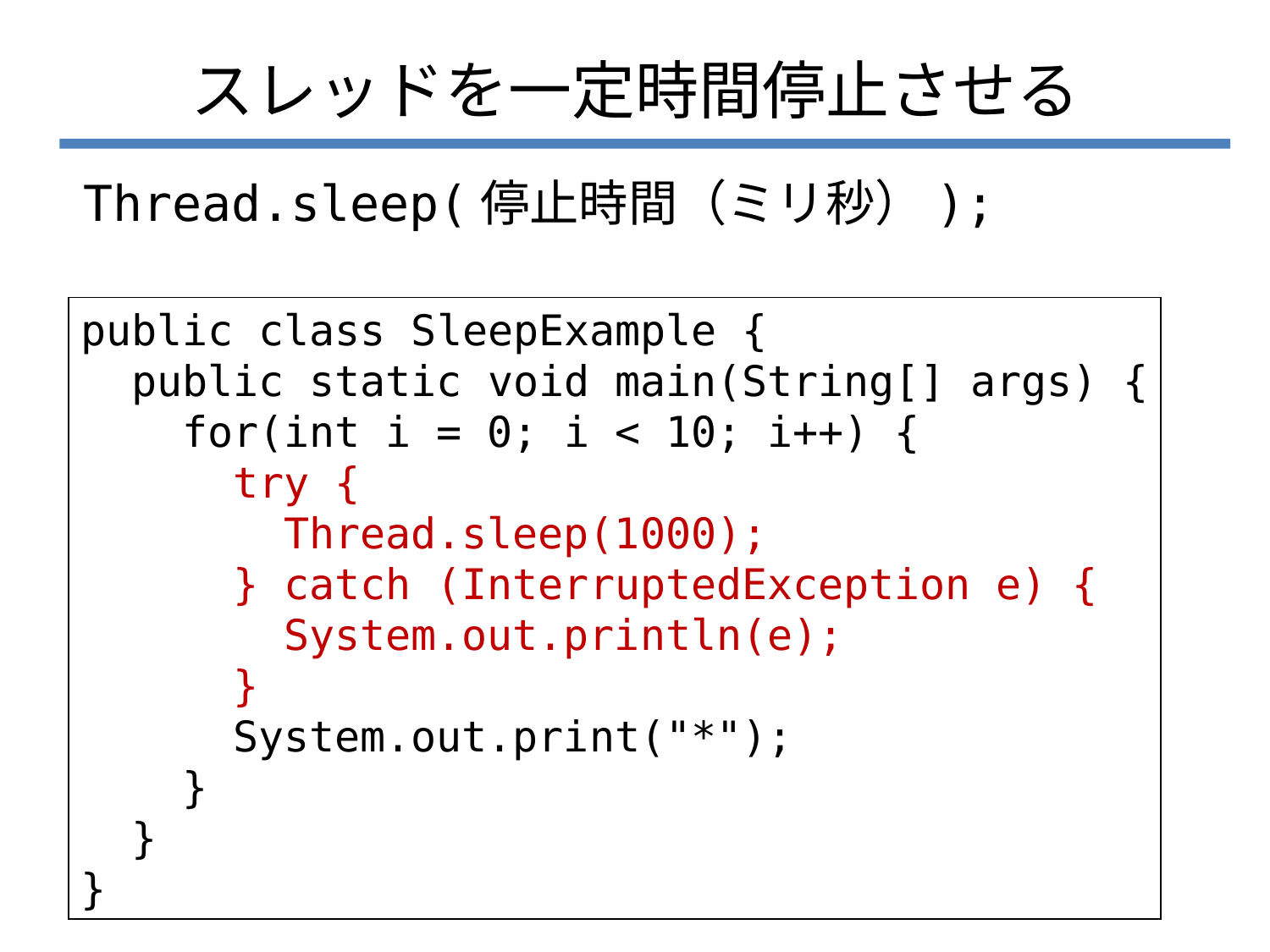

# スレッドを一定時間停止させる
Thread.sleep(停止時間（ミリ秒）);
public class SleepExample {
  public static void main(String[] args) {
    for(int i = 0; i < 10; i++) {
      try {
        Thread.sleep(1000);
      } catch (InterruptedException e) {
        System.out.println(e);
      }
      System.out.print("*");
    }
  }
}